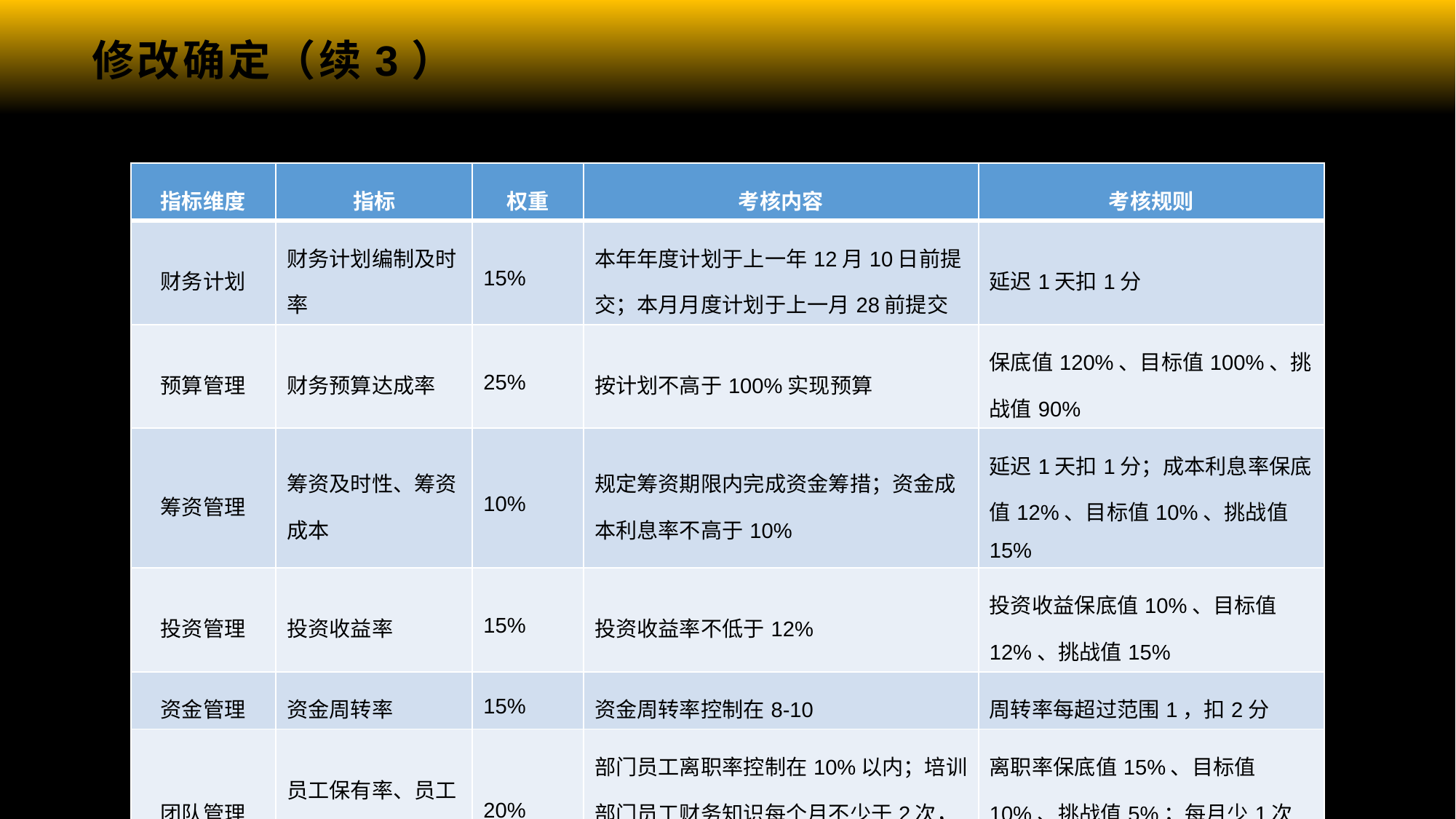

# 修改确定（续3）
| 指标维度 | 指标 | 权重 | 考核内容 | 考核规则 |
| --- | --- | --- | --- | --- |
| 财务计划 | 财务计划编制及时率 | 15% | 本年年度计划于上一年12月10日前提交；本月月度计划于上一月28前提交 | 延迟1天扣1分 |
| 预算管理 | 财务预算达成率 | 25% | 按计划不高于100%实现预算 | 保底值120%、目标值100%、挑战值90% |
| 筹资管理 | 筹资及时性、筹资成本 | 10% | 规定筹资期限内完成资金筹措；资金成本利息率不高于10% | 延迟1天扣1分；成本利息率保底值12%、目标值10%、挑战值15% |
| 投资管理 | 投资收益率 | 15% | 投资收益率不低于12% | 投资收益保底值10%、目标值12%、挑战值15% |
| 资金管理 | 资金周转率 | 15% | 资金周转率控制在8-10 | 周转率每超过范围1，扣2分 |
| 团队管理 | 员工保有率、员工培训完成率 | 20% | 部门员工离职率控制在10%以内；培训部门员工财务知识每个月不少于2次，每次不少于半天 | 离职率保底值15%、目标值10%、挑战值5%；每月少1次扣5分，每次不足半天扣2分 |